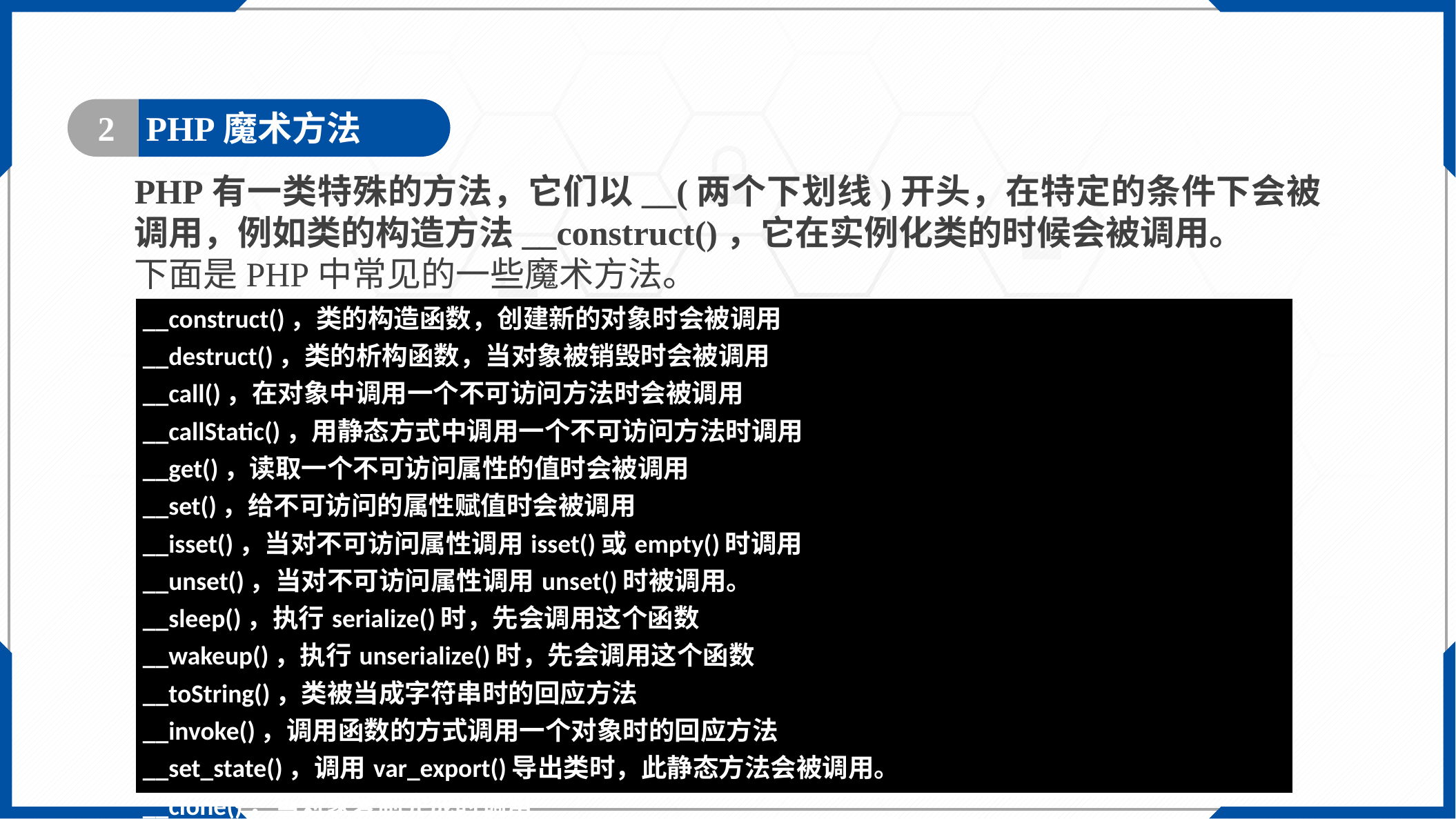

2
PHP魔术方法
PHP有一类特殊的方法，它们以__(两个下划线)开头，在特定的条件下会被调用，例如类的构造方法__construct()，它在实例化类的时候会被调用。
下面是PHP中常见的一些魔术方法。
| \_\_construct()，类的构造函数，创建新的对象时会被调用 \_\_destruct()，类的析构函数，当对象被销毁时会被调用 \_\_call()，在对象中调用一个不可访问方法时会被调用 \_\_callStatic()，用静态方式中调用一个不可访问方法时调用 \_\_get()，读取一个不可访问属性的值时会被调用 \_\_set()，给不可访问的属性赋值时会被调用 \_\_isset()，当对不可访问属性调用isset()或empty()时调用 \_\_unset()，当对不可访问属性调用unset()时被调用。 \_\_sleep()，执行serialize()时，先会调用这个函数 \_\_wakeup()，执行unserialize()时，先会调用这个函数 \_\_toString()，类被当成字符串时的回应方法 \_\_invoke()，调用函数的方式调用一个对象时的回应方法 \_\_set\_state()，调用var\_export()导出类时，此静态方法会被调用。 \_\_clone()，当对象复制完成时调用 \_\_autoload()，尝试加载未定义的类 \_\_debugInfo()，打印所需调试信息 |
| --- |